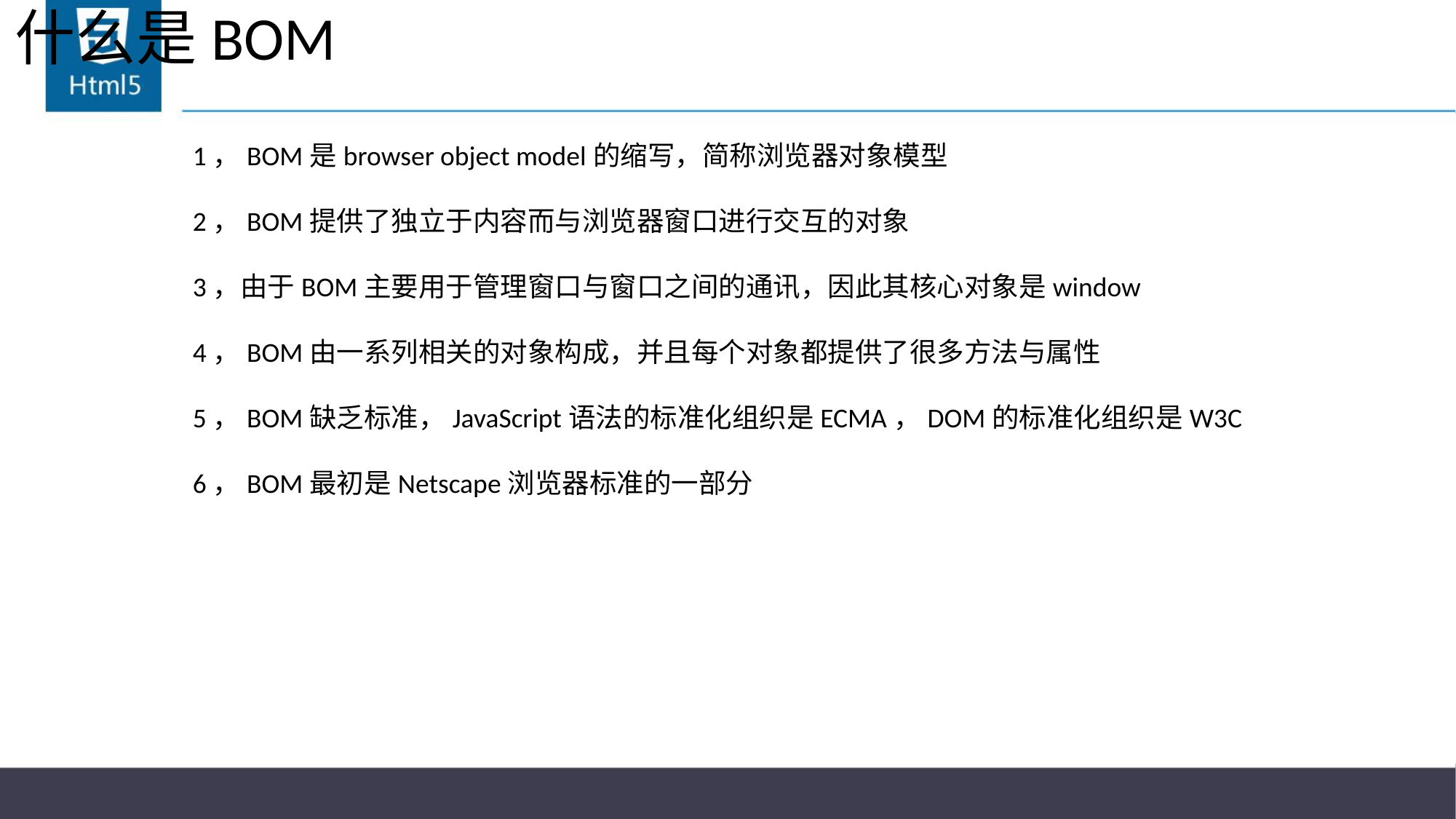

# 什么是BOM
1，BOM是browser object model的缩写，简称浏览器对象模型

2，BOM提供了独立于内容而与浏览器窗口进行交互的对象

3，由于BOM主要用于管理窗口与窗口之间的通讯，因此其核心对象是window

4，BOM由一系列相关的对象构成，并且每个对象都提供了很多方法与属性

5，BOM缺乏标准，JavaScript语法的标准化组织是ECMA，DOM的标准化组织是W3C

6，BOM最初是Netscape浏览器标准的一部分